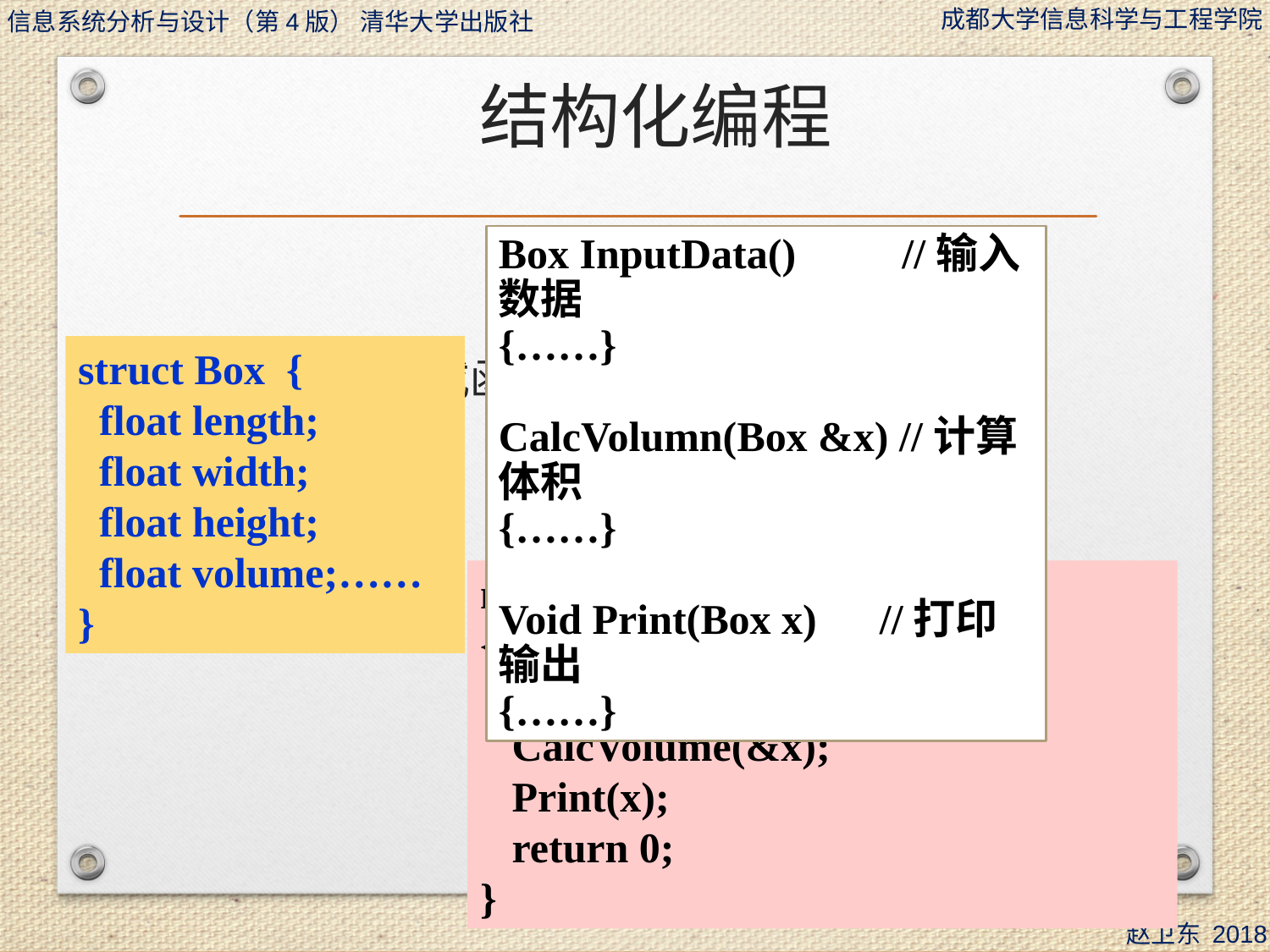

# 结构化编程
Box InputData()          //输入数据
{……}

CalcVolumn(Box &x) //计算体积
{……}

Void Print(Box x)	//打印输出
{……}
封装子程序或函数
struct Box  {
  float length;
  float width;
  float height;
  float volume;……
}
main() //主程序
{ struct Box x;
   x = InputData();
   CalcVolume(&x);
   Print(x);
   return 0;
}